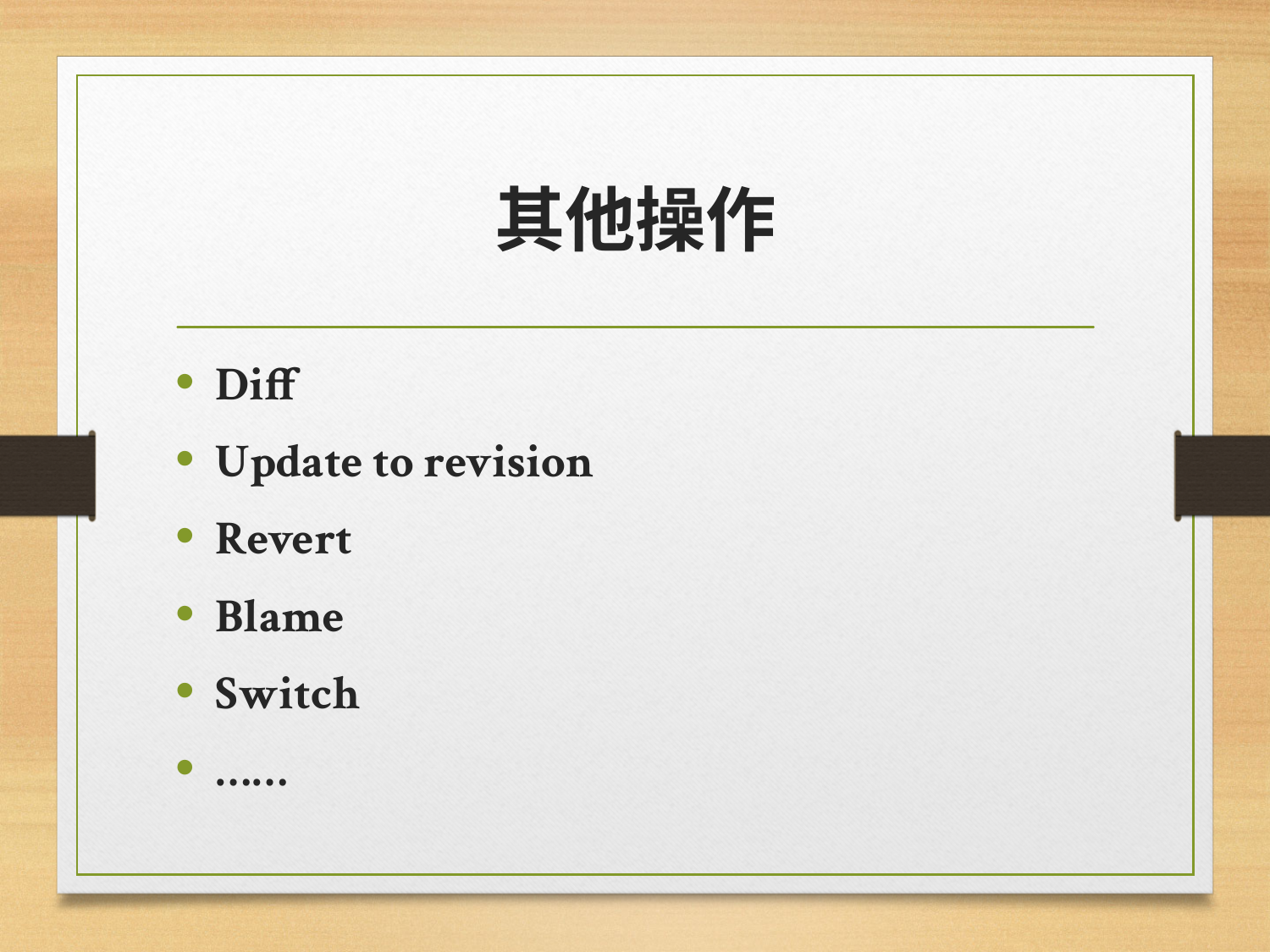

# 其他操作
Diff
Update to revision
Revert
Blame
Switch
……